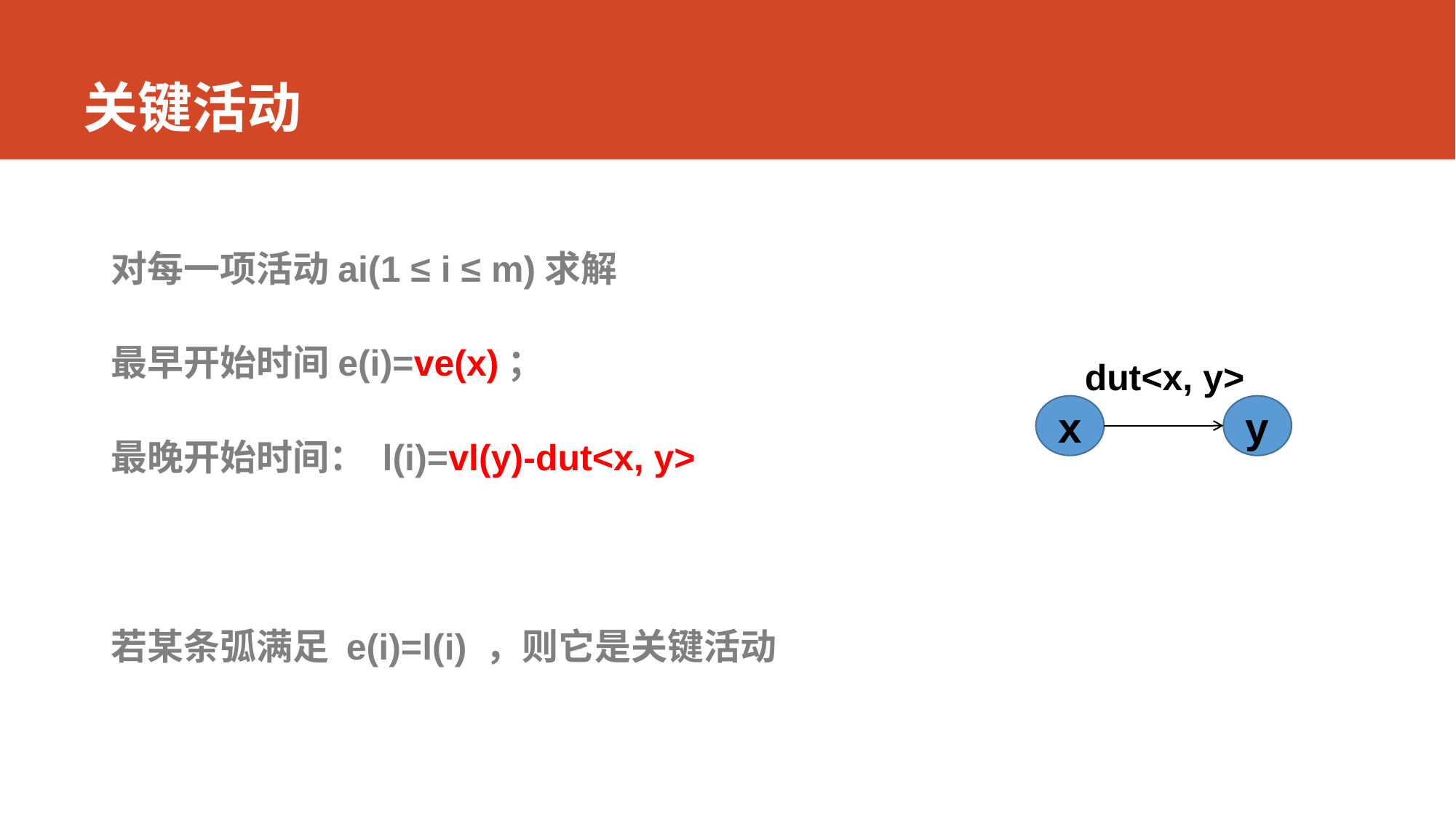

# 关键活动
对每一项活动ai(1 ≤ i ≤ m)求解
最早开始时间e(i)=ve(x)；
最晚开始时间： l(i)=vl(y)-dut<x, y>

若某条弧满足 e(i)=l(i) ，则它是关键活动

dut<x, y>
x
y